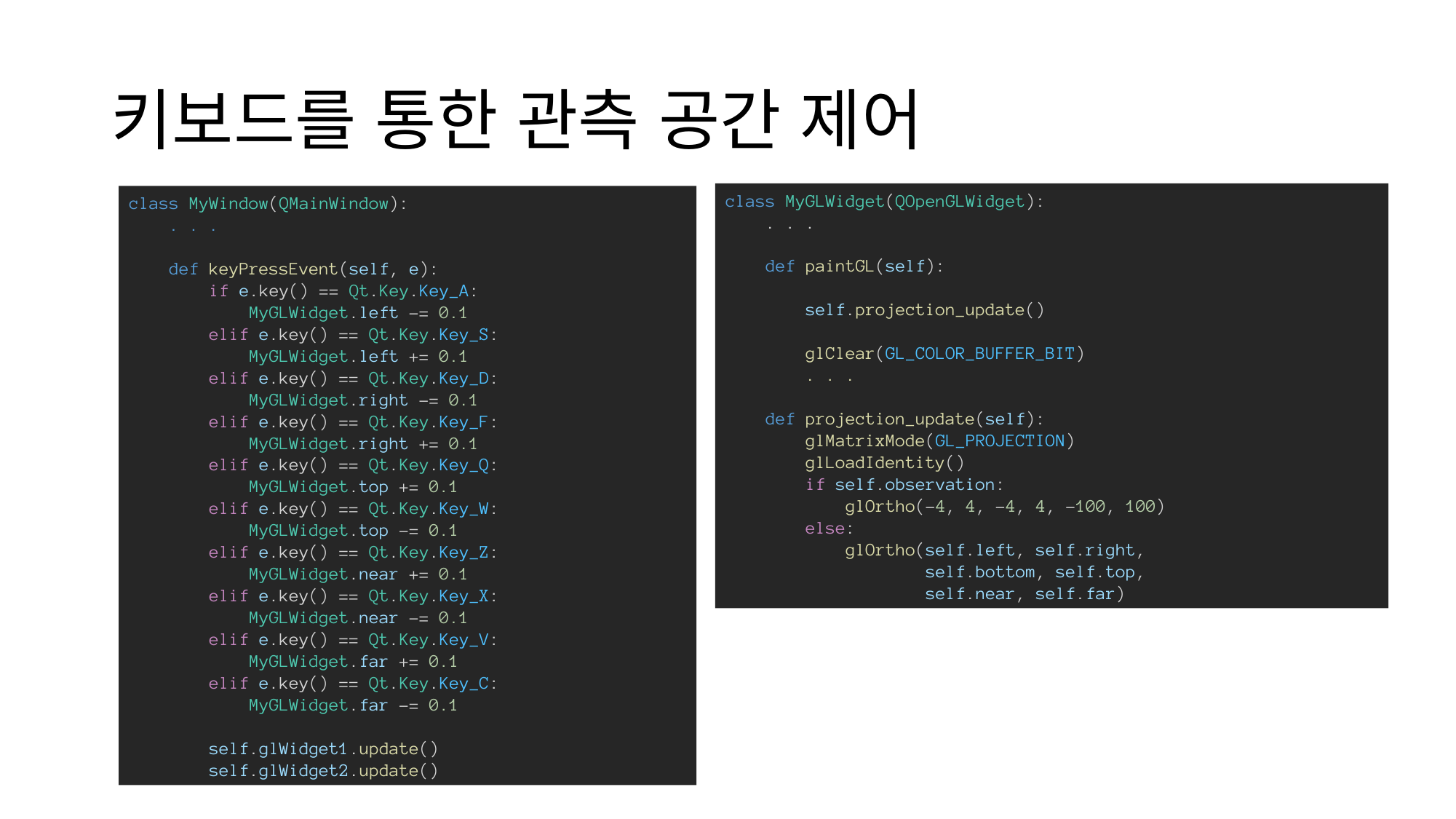

# 키보드를 통한 관측 공간 제어
class MyGLWidget(QOpenGLWidget):
    . . .
    def paintGL(self):

        self.projection_update()
        glClear(GL_COLOR_BUFFER_BIT)
        . . .
    def projection_update(self):
        glMatrixMode(GL_PROJECTION)
        glLoadIdentity()
        if self.observation:
            glOrtho(-4, 4, -4, 4, -100, 100)
        else:
            glOrtho(self.left, self.right,
                    self.bottom, self.top,
                    self.near, self.far)
class MyWindow(QMainWindow):
    . . .
    def keyPressEvent(self, e):
        if e.key() == Qt.Key.Key_A:
            MyGLWidget.left -= 0.1
        elif e.key() == Qt.Key.Key_S:
            MyGLWidget.left += 0.1
        elif e.key() == Qt.Key.Key_D:
            MyGLWidget.right -= 0.1
        elif e.key() == Qt.Key.Key_F:
            MyGLWidget.right += 0.1
        elif e.key() == Qt.Key.Key_Q:
            MyGLWidget.top += 0.1
        elif e.key() == Qt.Key.Key_W:
            MyGLWidget.top -= 0.1
        elif e.key() == Qt.Key.Key_Z:
            MyGLWidget.near += 0.1
        elif e.key() == Qt.Key.Key_X:
            MyGLWidget.near -= 0.1
        elif e.key() == Qt.Key.Key_V:
            MyGLWidget.far += 0.1
        elif e.key() == Qt.Key.Key_C:
            MyGLWidget.far -= 0.1

        self.glWidget1.update()
        self.glWidget2.update()